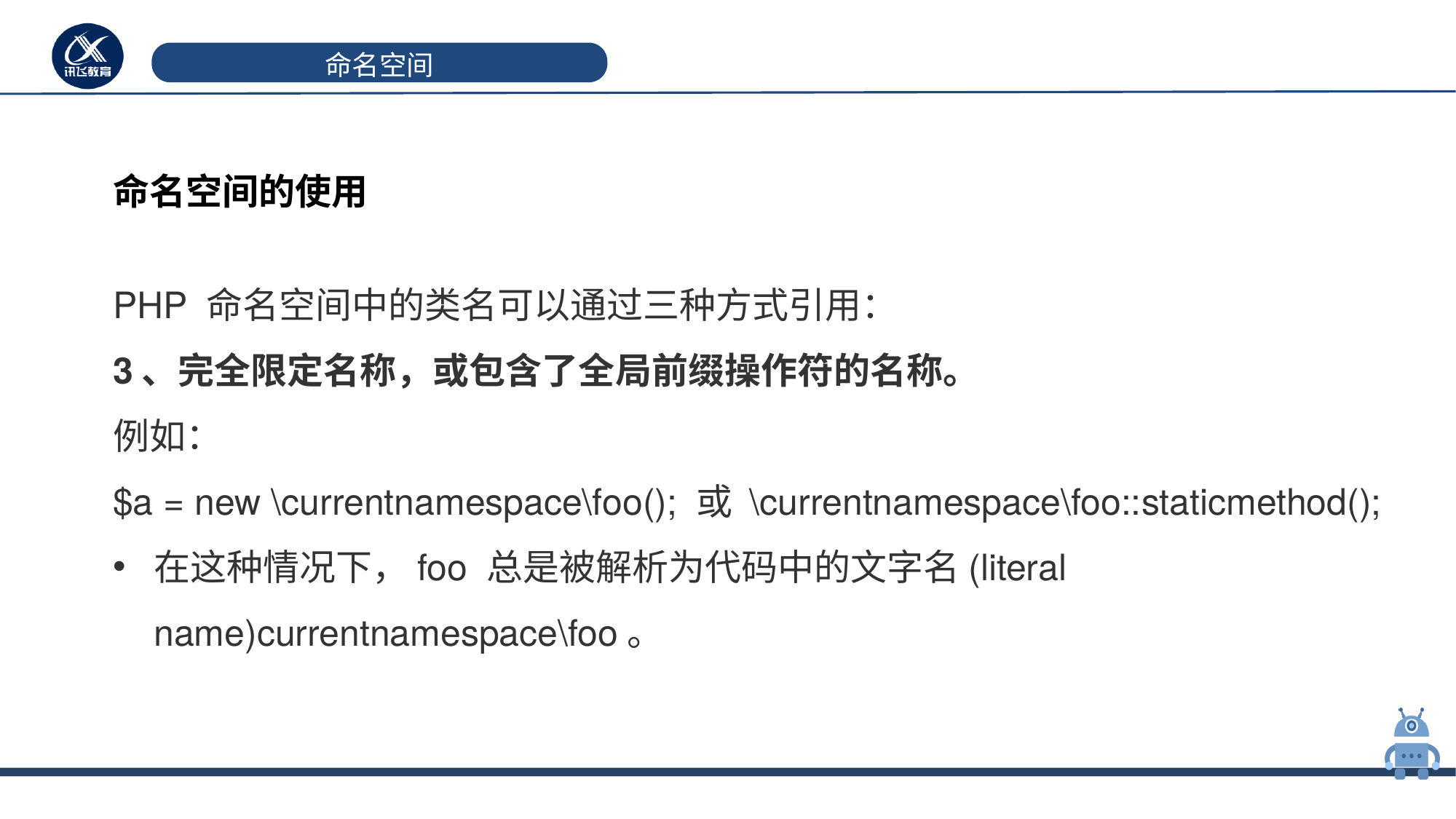

# 命名空间
命名空间的使用
PHP 命名空间中的类名可以通过三种方式引用：
3、完全限定名称，或包含了全局前缀操作符的名称。
例如：
$a = new \currentnamespace\foo(); 或 \currentnamespace\foo::staticmethod();
在这种情况下，foo 总是被解析为代码中的文字名(literal name)currentnamespace\foo。